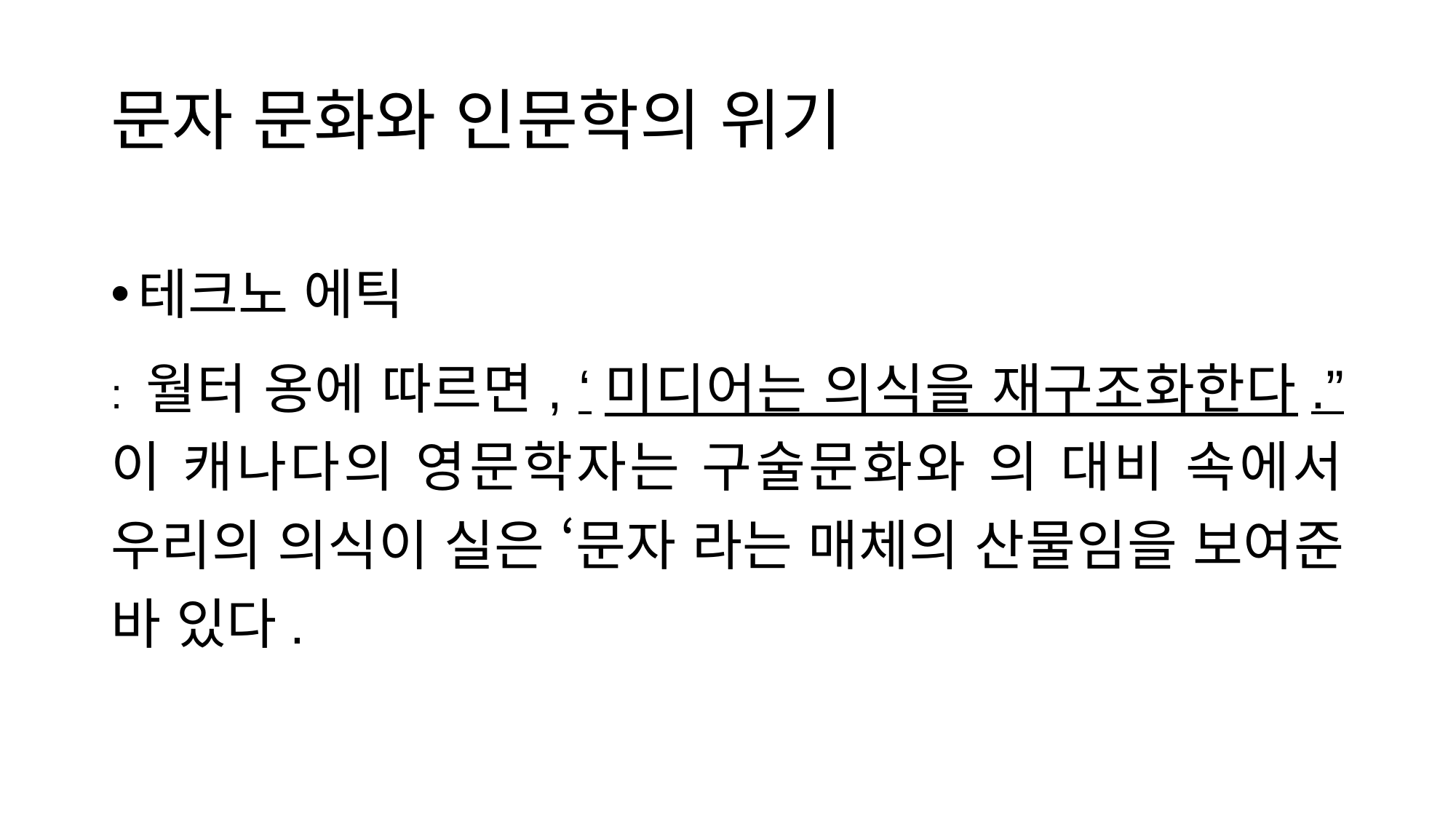

# 문자 문화와 인문학의 위기

테크노 에틱
: 월터 옹에 따르면, ‘미디어는 의식을 재구조화한다.” 이 캐나다의 영문학자는 구술문화와 의 대비 속에서 우리의 의식이 실은 ‘문자 라는 매체의 산물임을 보여준 바 있다.